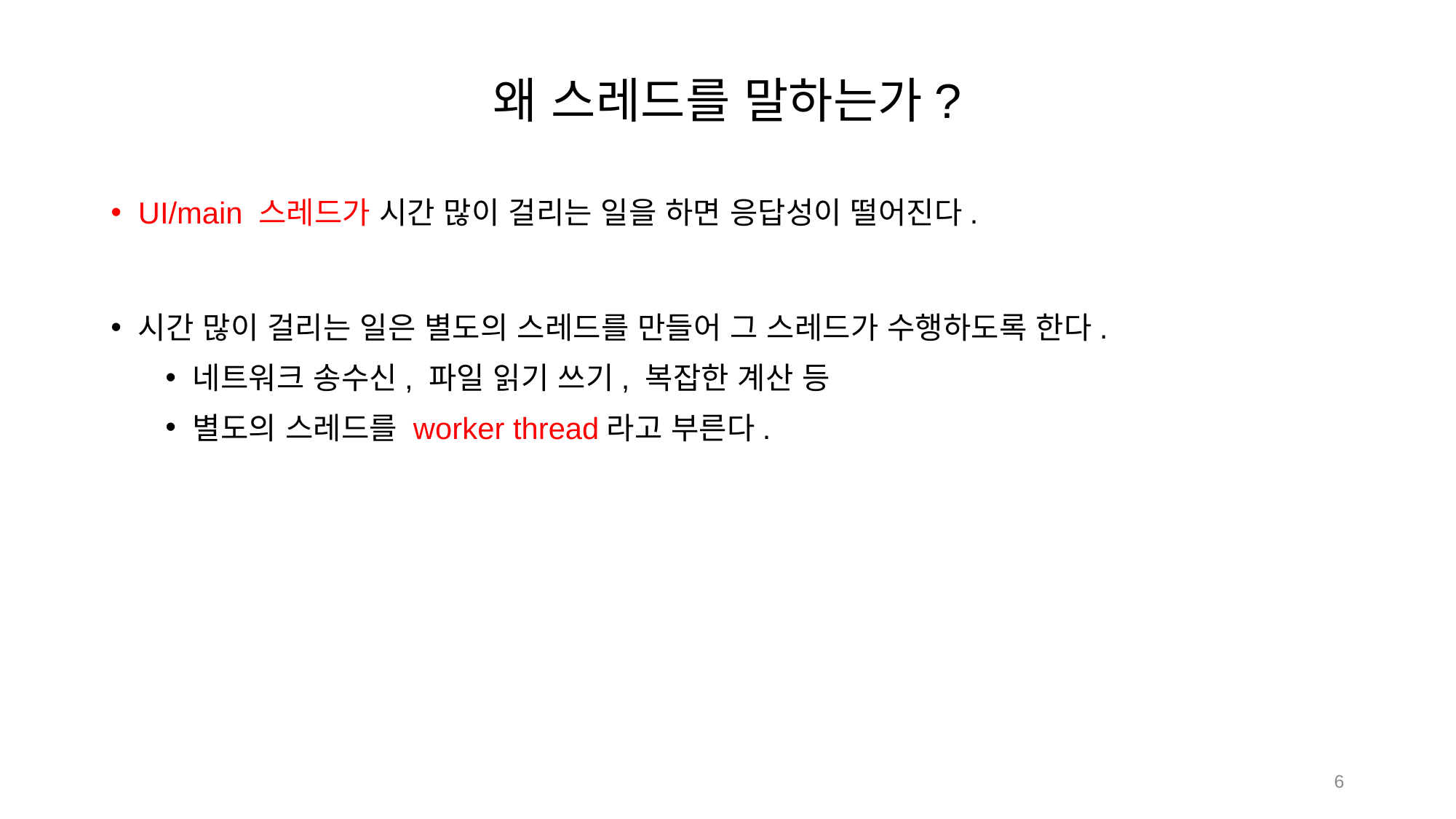

# 왜 스레드를 말하는가?
UI/main 스레드가 시간 많이 걸리는 일을 하면 응답성이 떨어진다.

시간 많이 걸리는 일은 별도의 스레드를 만들어 그 스레드가 수행하도록 한다.
네트워크 송수신, 파일 읽기 쓰기, 복잡한 계산 등
별도의 스레드를 worker thread라고 부른다.

6